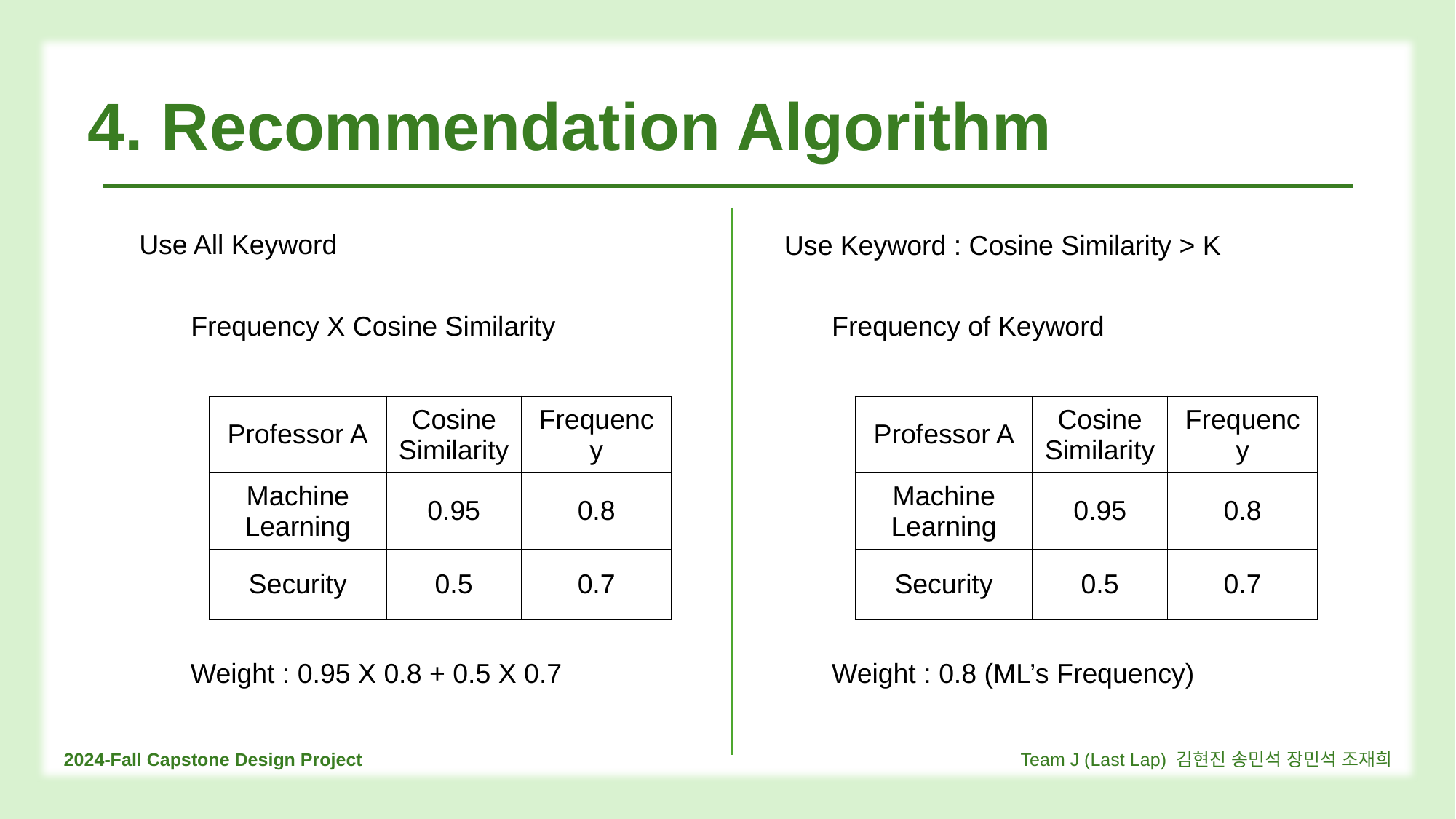

4. Recommendation Algorithm

Use All Keyword
Use Keyword : Cosine Similarity > K
Frequency X Cosine Similarity
Frequency of Keyword
| Professor A | Cosine Similarity | Frequency |
| --- | --- | --- |
| Machine Learning | 0.95 | 0.8 |
| Security | 0.5 | 0.7 |
| Professor A | Cosine Similarity | Frequency |
| --- | --- | --- |
| Machine Learning | 0.95 | 0.8 |
| Security | 0.5 | 0.7 |
Weight : 0.95 X 0.8 + 0.5 X 0.7
Weight : 0.8 (ML’s Frequency)
2024-Fall Capstone Design Project
Team J (Last Lap) 김현진 송민석 장민석 조재희